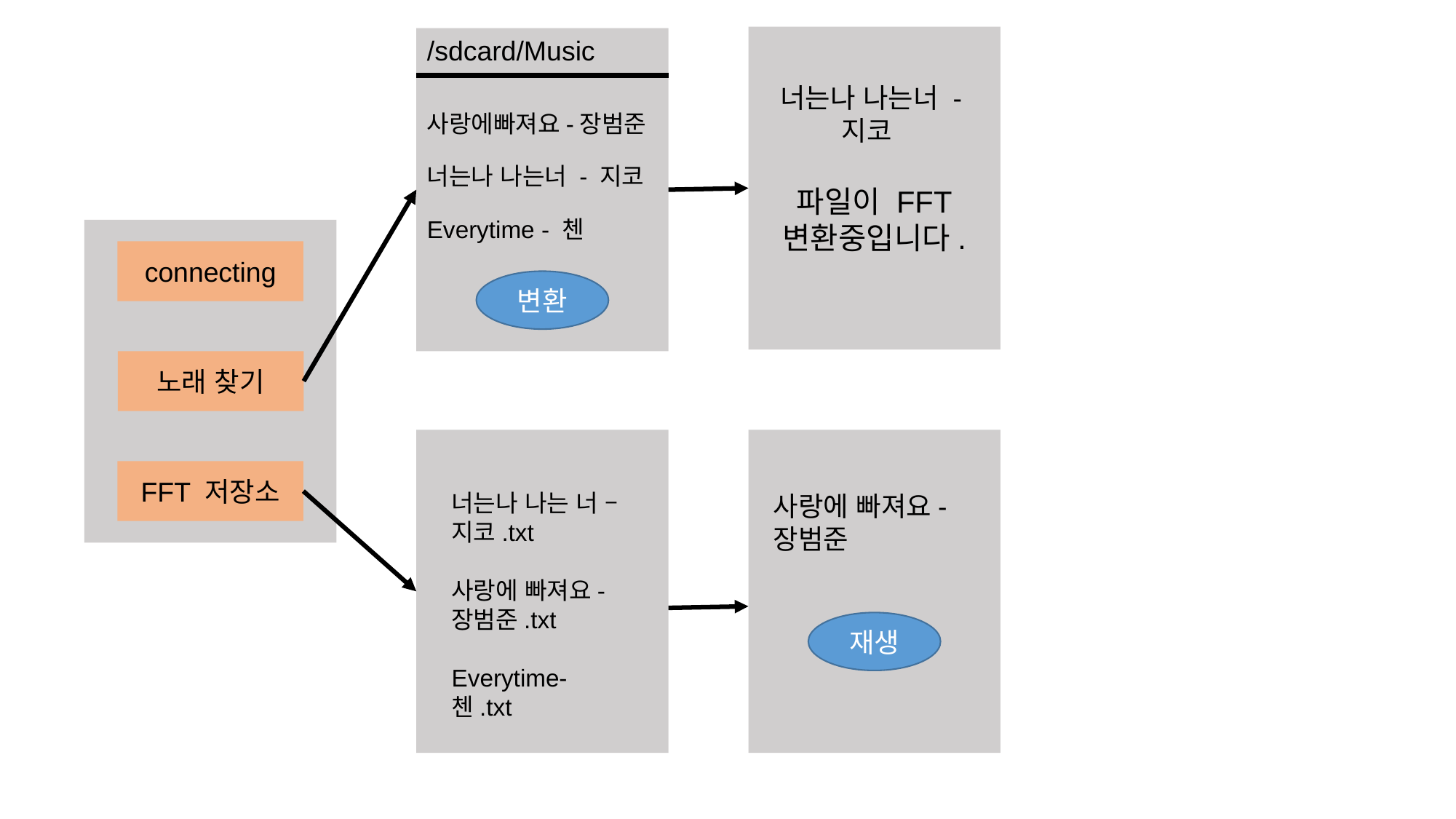

/sdcard/Music
너는나 나는너 -지코

파일이 FFT
변환중입니다.

사랑에빠져요-장범준
너는나 나는너 - 지코
Everytime - 첸

connecting
노래 찾기
FFT 저장소
변환

너는나 나는 너 – 지코.txt

사랑에 빠져요-장범준.txt

Everytime-첸.txt
사랑에 빠져요-장범준

재생